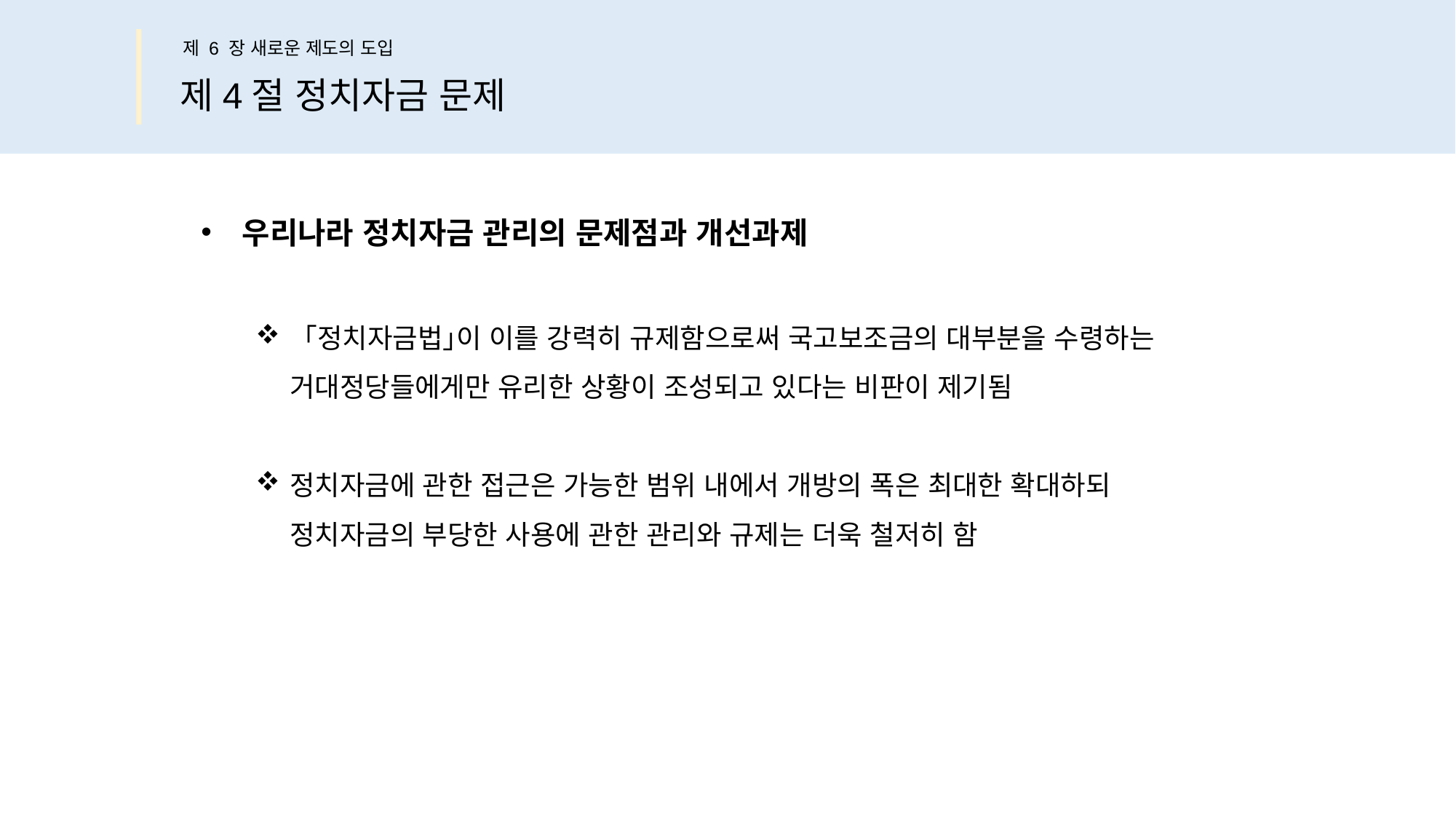

제 6 장 새로운 제도의 도입
제4절 정치자금 문제
우리나라 정치자금 관리의 문제점과 개선과제

 ｢정치자금법｣이 이를 강력히 규제함으로써 국고보조금의 대부분을 수령하는
거대정당들에게만 유리한 상황이 조성되고 있다는 비판이 제기됨

정치자금에 관한 접근은 가능한 범위 내에서 개방의 폭은 최대한 확대하되
정치자금의 부당한 사용에 관한 관리와 규제는 더욱 철저히 함